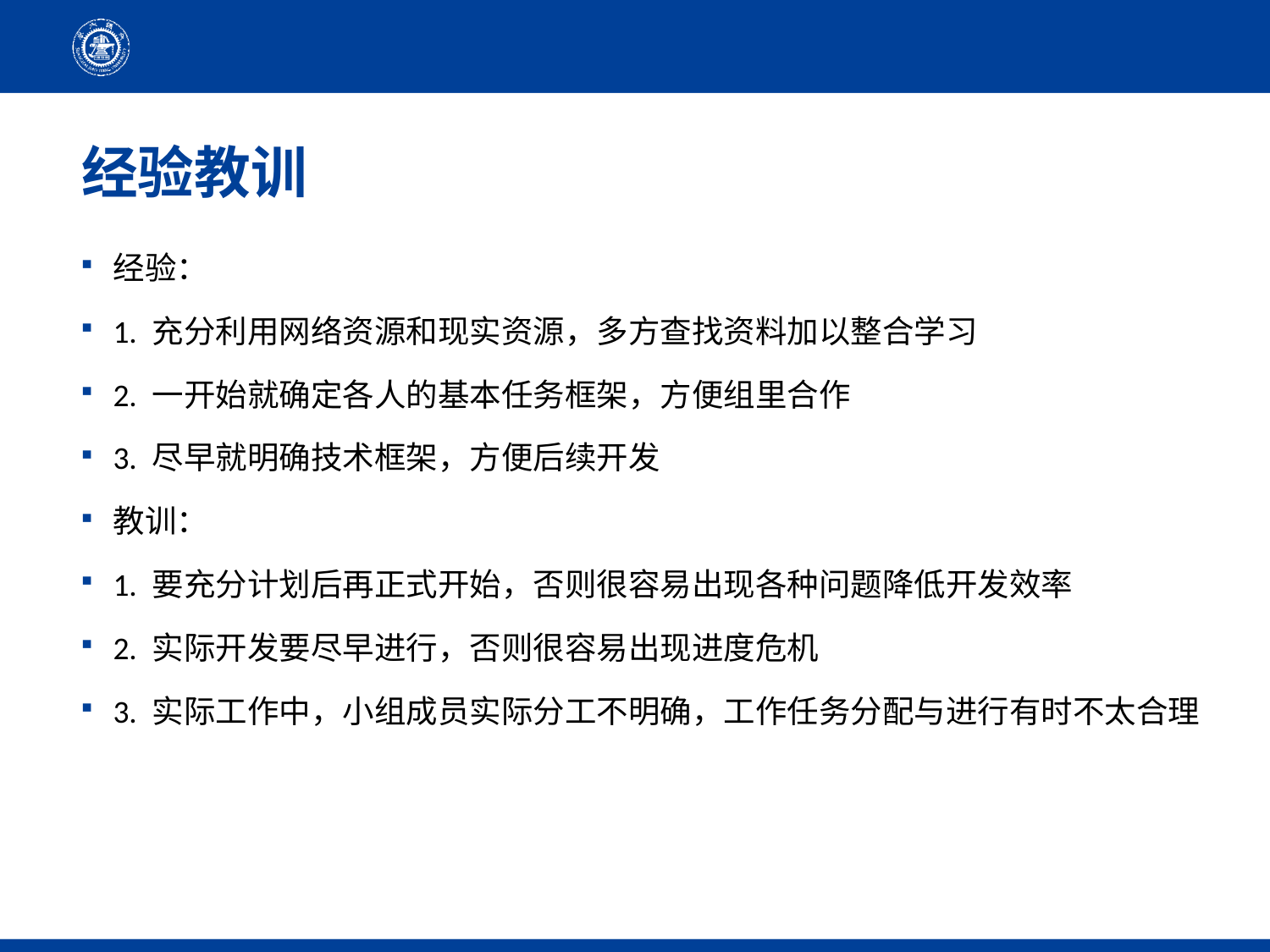

# 经验教训
经验：
1. 充分利用网络资源和现实资源，多方查找资料加以整合学习
2. 一开始就确定各人的基本任务框架，方便组里合作
3. 尽早就明确技术框架，方便后续开发
教训：
1. 要充分计划后再正式开始，否则很容易出现各种问题降低开发效率
2. 实际开发要尽早进行，否则很容易出现进度危机
3. 实际工作中，小组成员实际分工不明确，工作任务分配与进行有时不太合理